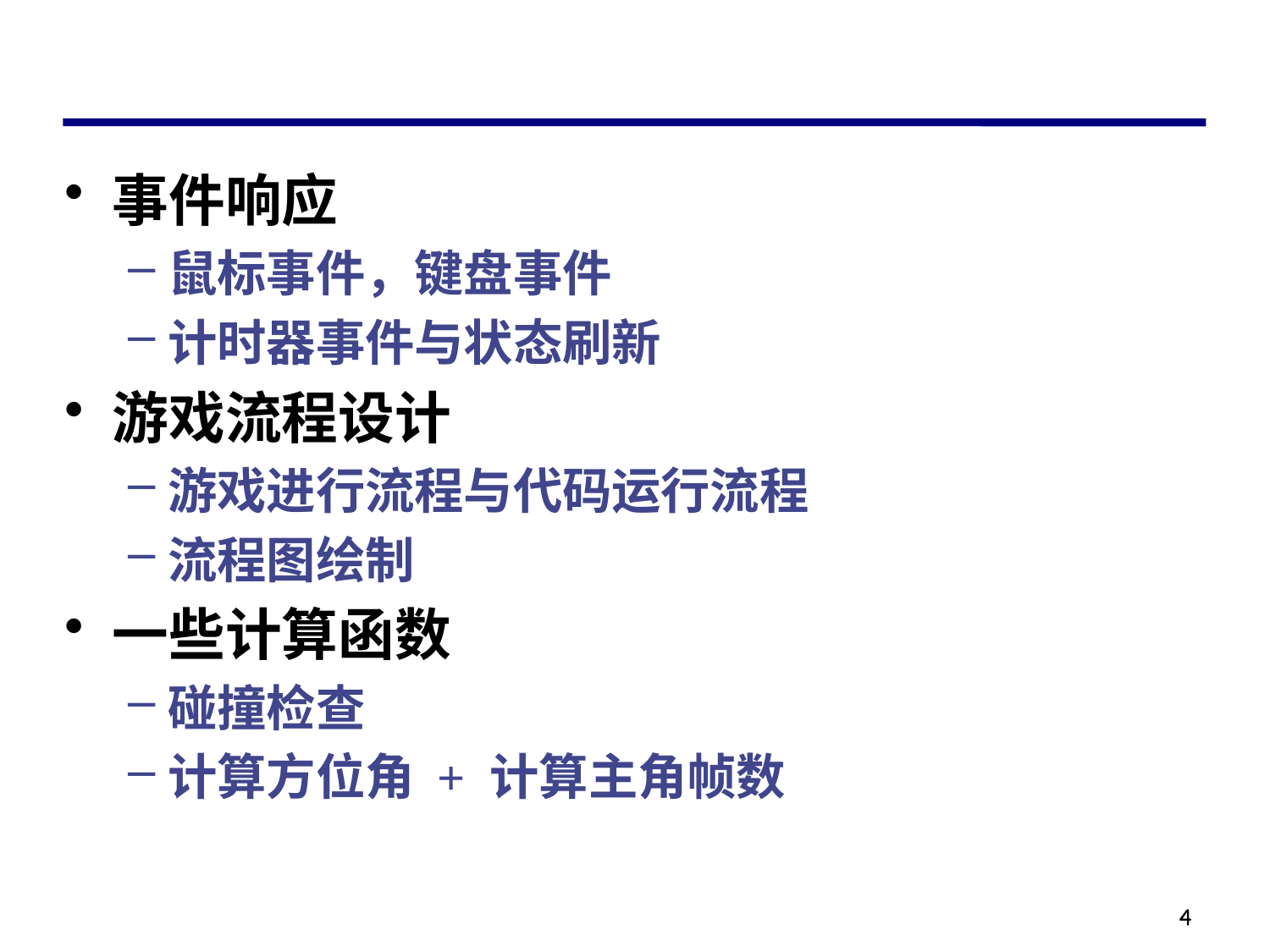

#
事件响应
鼠标事件，键盘事件
计时器事件与状态刷新
游戏流程设计
游戏进行流程与代码运行流程
流程图绘制
一些计算函数
碰撞检查
计算方位角 + 计算主角帧数